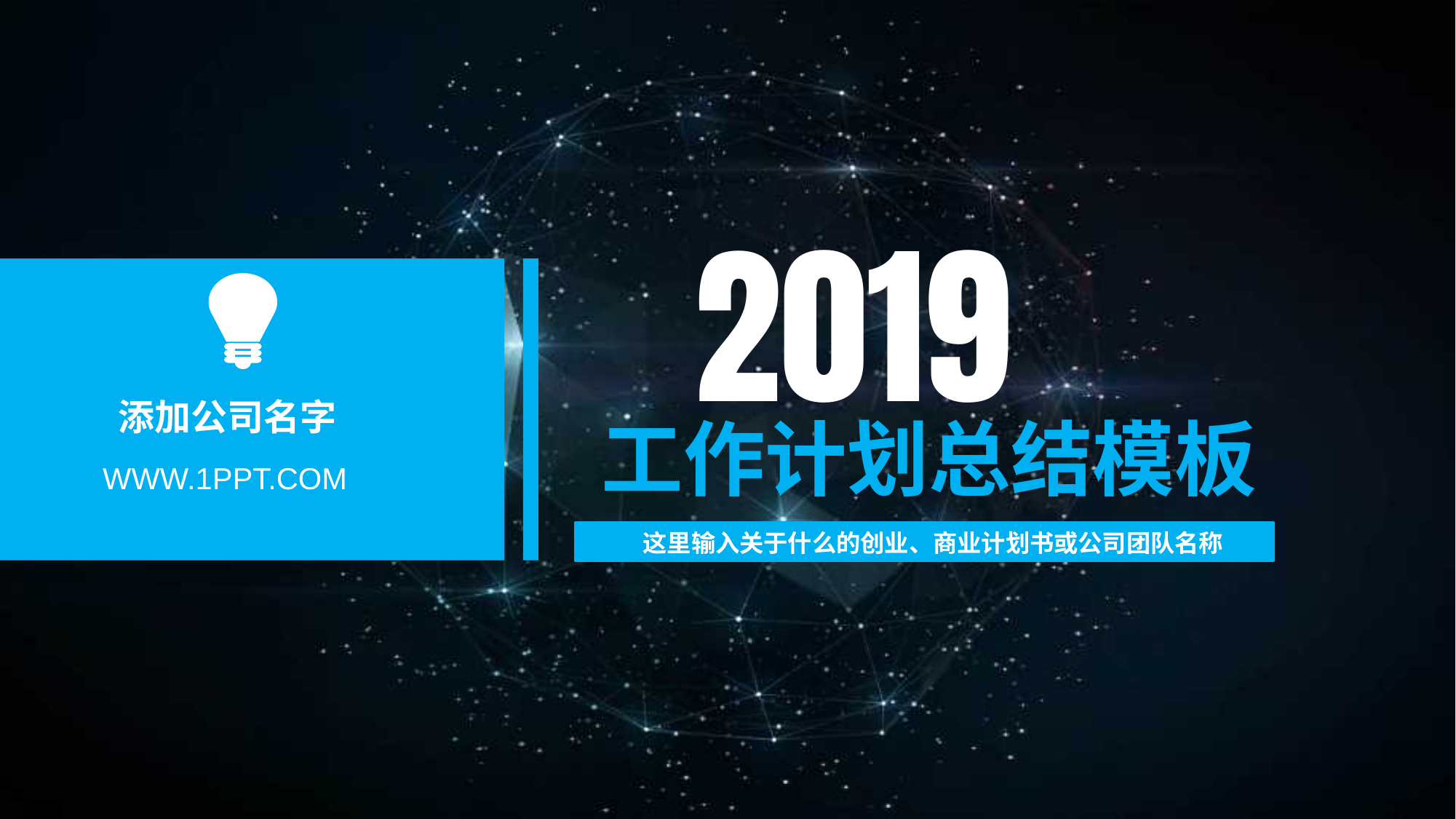

2019

添加公司名字
工作计划总结模板
WWW.1PPT.COM

这里输入关于什么的创业、商业计划书或公司团队名称